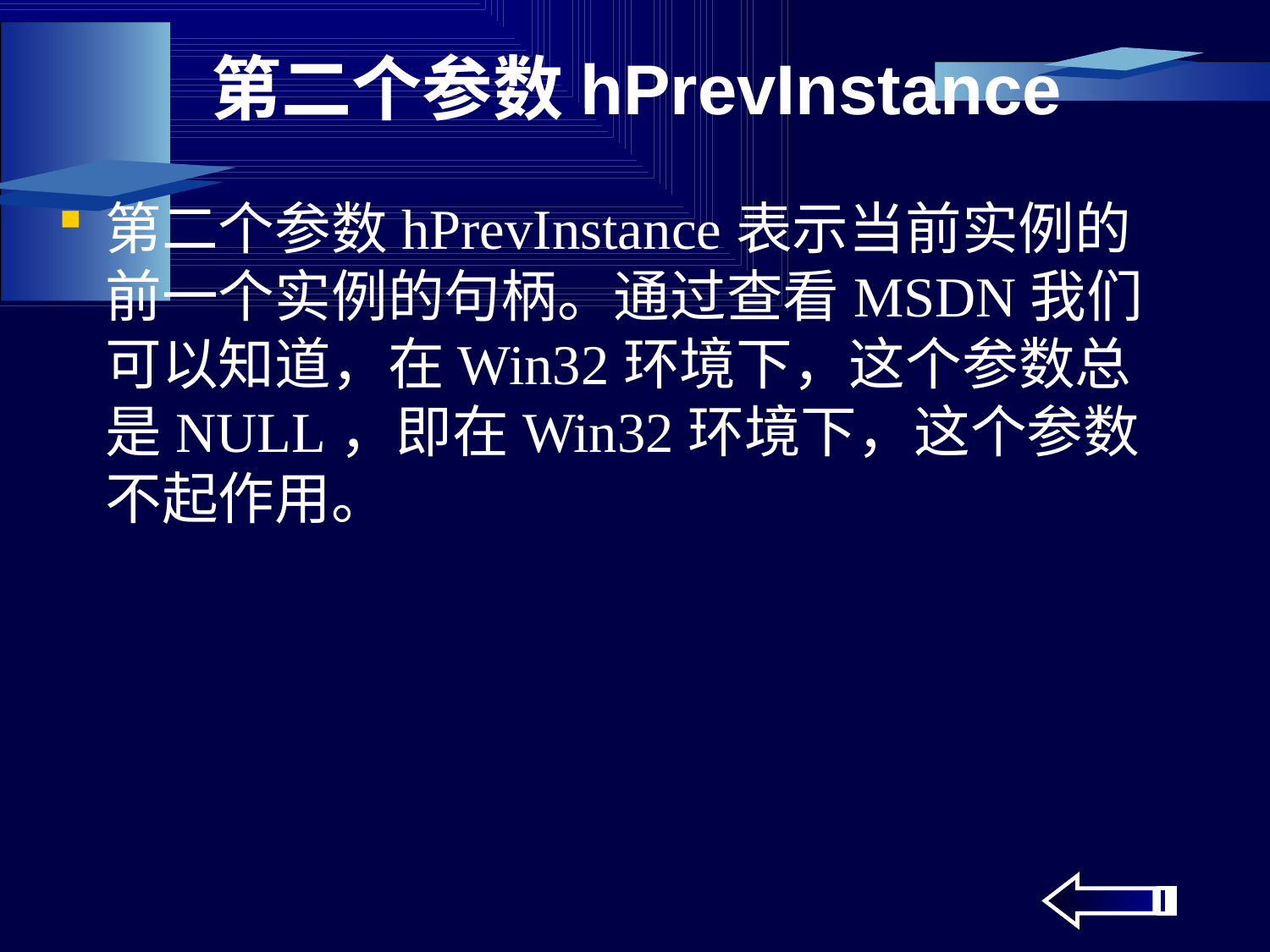

# 第二个参数hPrevInstance
第二个参数hPrevInstance表示当前实例的前一个实例的句柄。通过查看MSDN我们可以知道，在Win32环境下，这个参数总是NULL，即在Win32环境下，这个参数不起作用。